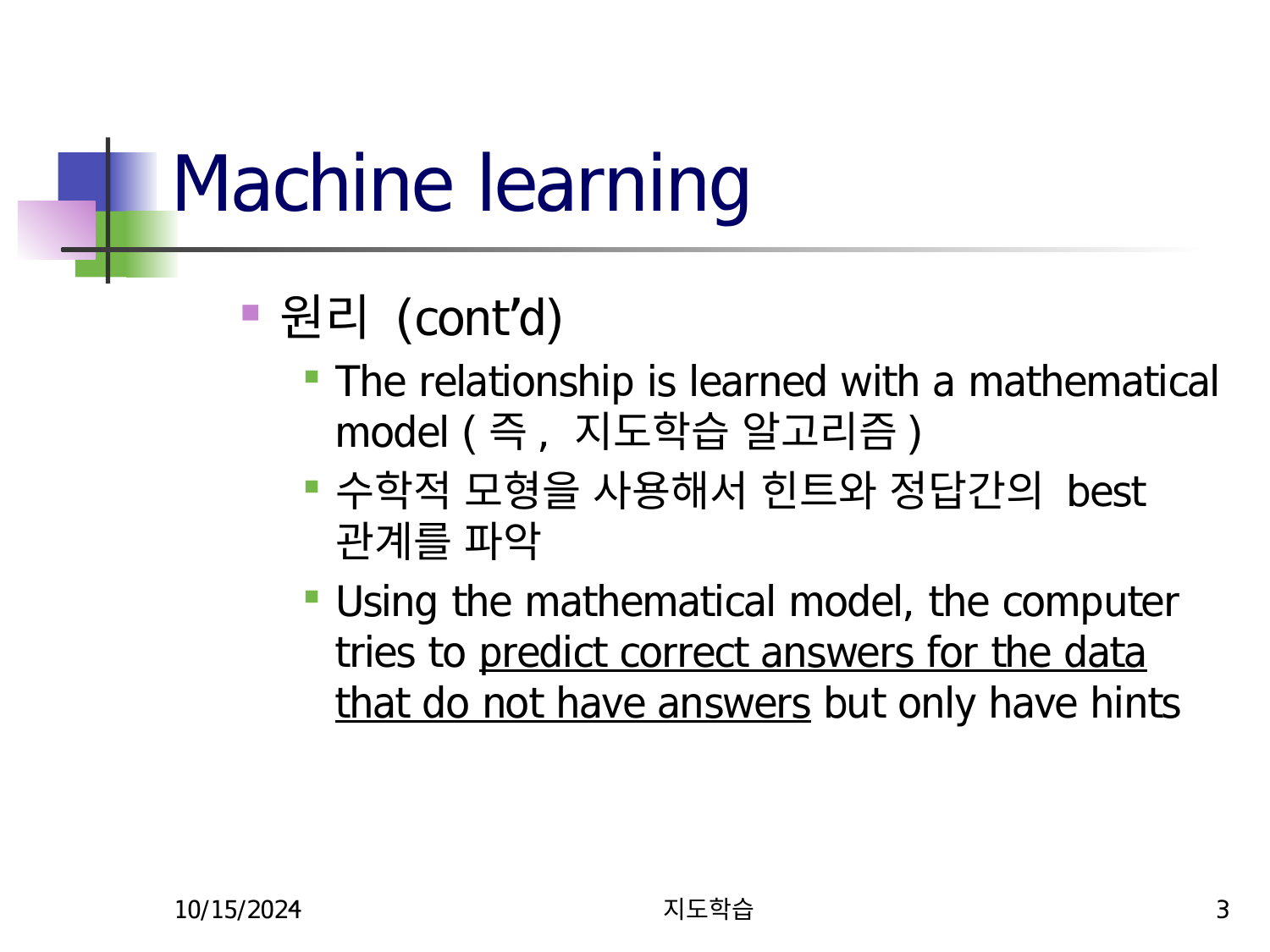

# Machine learning
원리 (cont’d)
The relationship is learned with a mathematical model (즉, 지도학습 알고리즘)
수학적 모형을 사용해서 힌트와 정답간의 best 관계를 파악
Using the mathematical model, the computer tries to predict correct answers for the data that do not have answers but only have hints

10/15/2024
지도학습
3